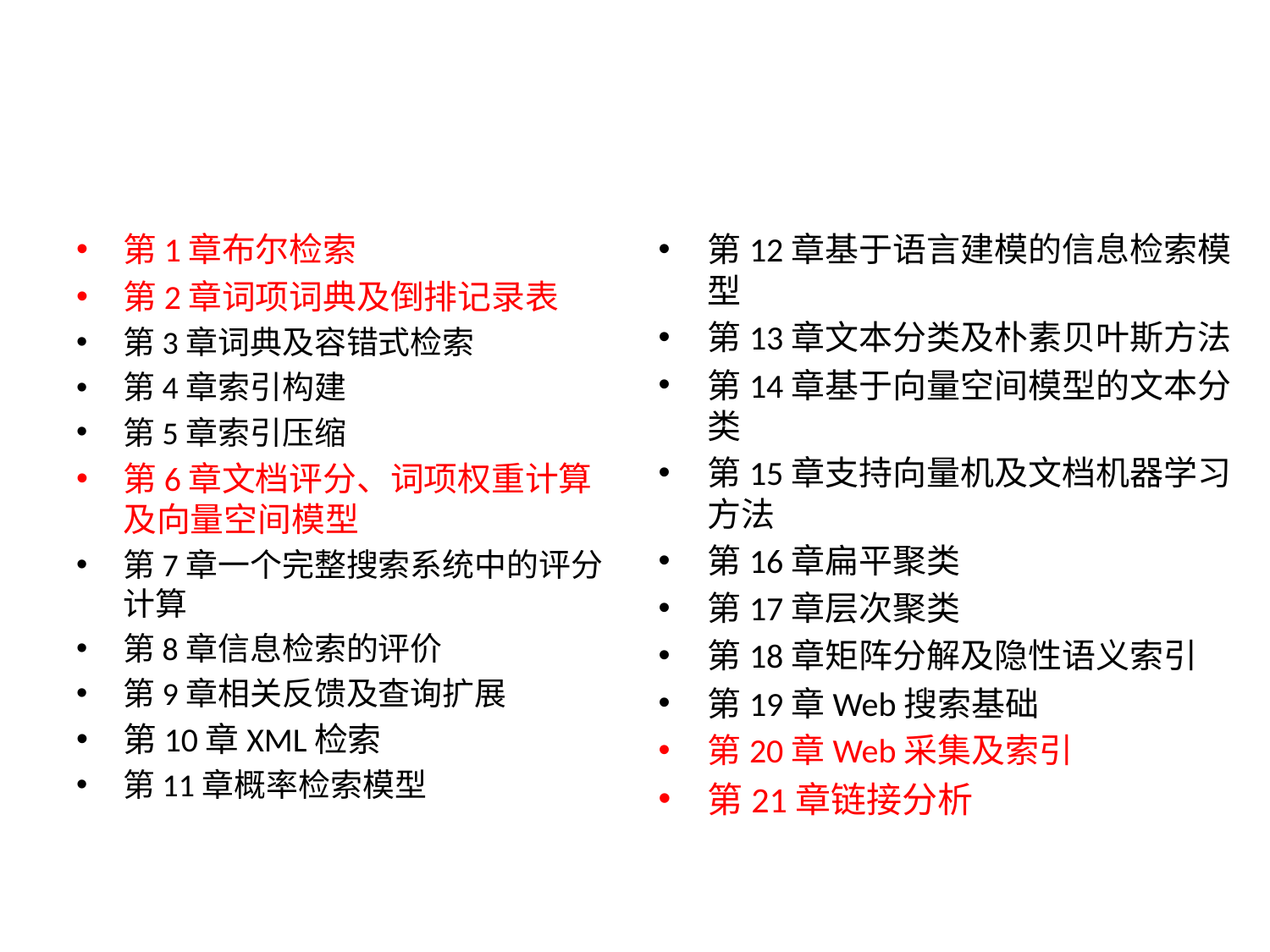

#
第1章布尔检索
第2章词项词典及倒排记录表
第3章词典及容错式检索
第4章索引构建
第5章索引压缩
第6章文档评分、词项权重计算及向量空间模型
第7章一个完整搜索系统中的评分计算
第8章信息检索的评价
第9章相关反馈及查询扩展
第10章XML检索
第11章概率检索模型
第12章基于语言建模的信息检索模型
第13章文本分类及朴素贝叶斯方法
第14章基于向量空间模型的文本分类
第15章支持向量机及文档机器学习方法
第16章扁平聚类
第17章层次聚类
第18章矩阵分解及隐性语义索引
第19章Web搜索基础
第20章Web采集及索引
第21章链接分析